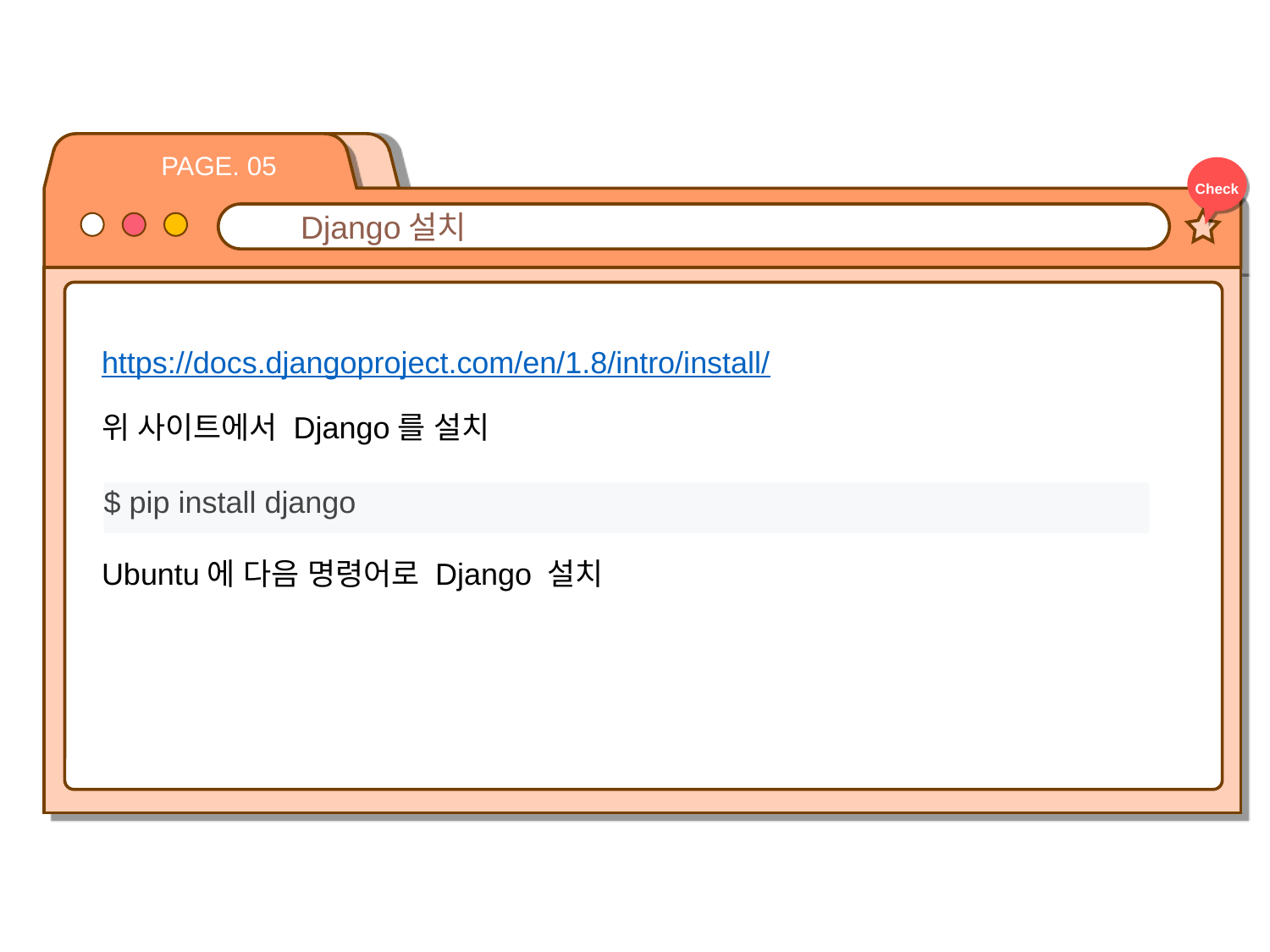

PAGE. 05
Check
Django설치

https://docs.djangoproject.com/en/1.8/intro/install/

위 사이트에서 Django를 설치

Ubuntu에 다음 명령어로 Django 설치
$ pip install django